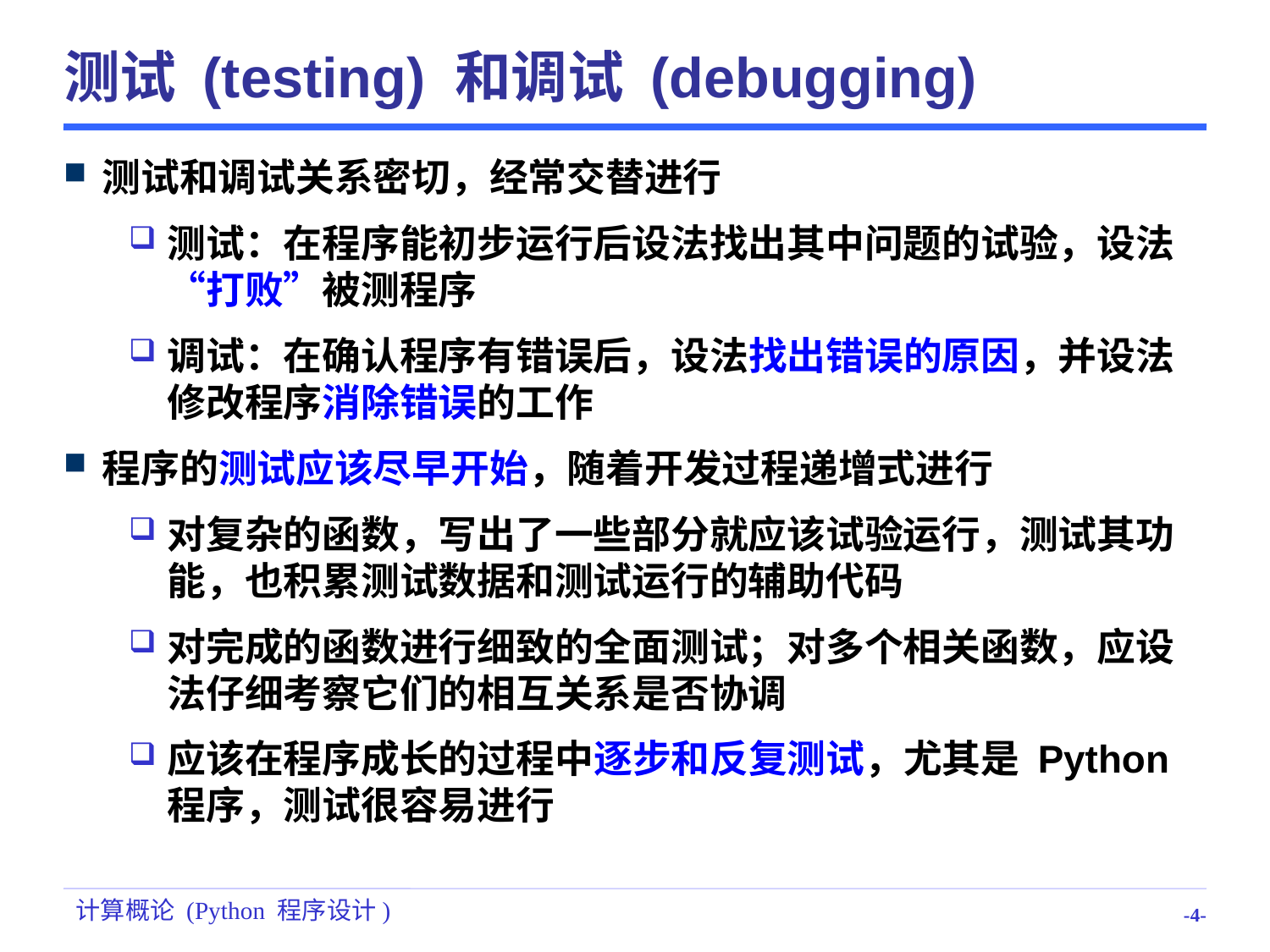

# 测试 (testing) 和调试 (debugging)
测试和调试关系密切，经常交替进行
测试：在程序能初步运行后设法找出其中问题的试验，设法“打败”被测程序
调试：在确认程序有错误后，设法找出错误的原因，并设法修改程序消除错误的工作
程序的测试应该尽早开始，随着开发过程递增式进行
对复杂的函数，写出了一些部分就应该试验运行，测试其功能，也积累测试数据和测试运行的辅助代码
对完成的函数进行细致的全面测试；对多个相关函数，应设法仔细考察它们的相互关系是否协调
应该在程序成长的过程中逐步和反复测试，尤其是 Python 程序，测试很容易进行